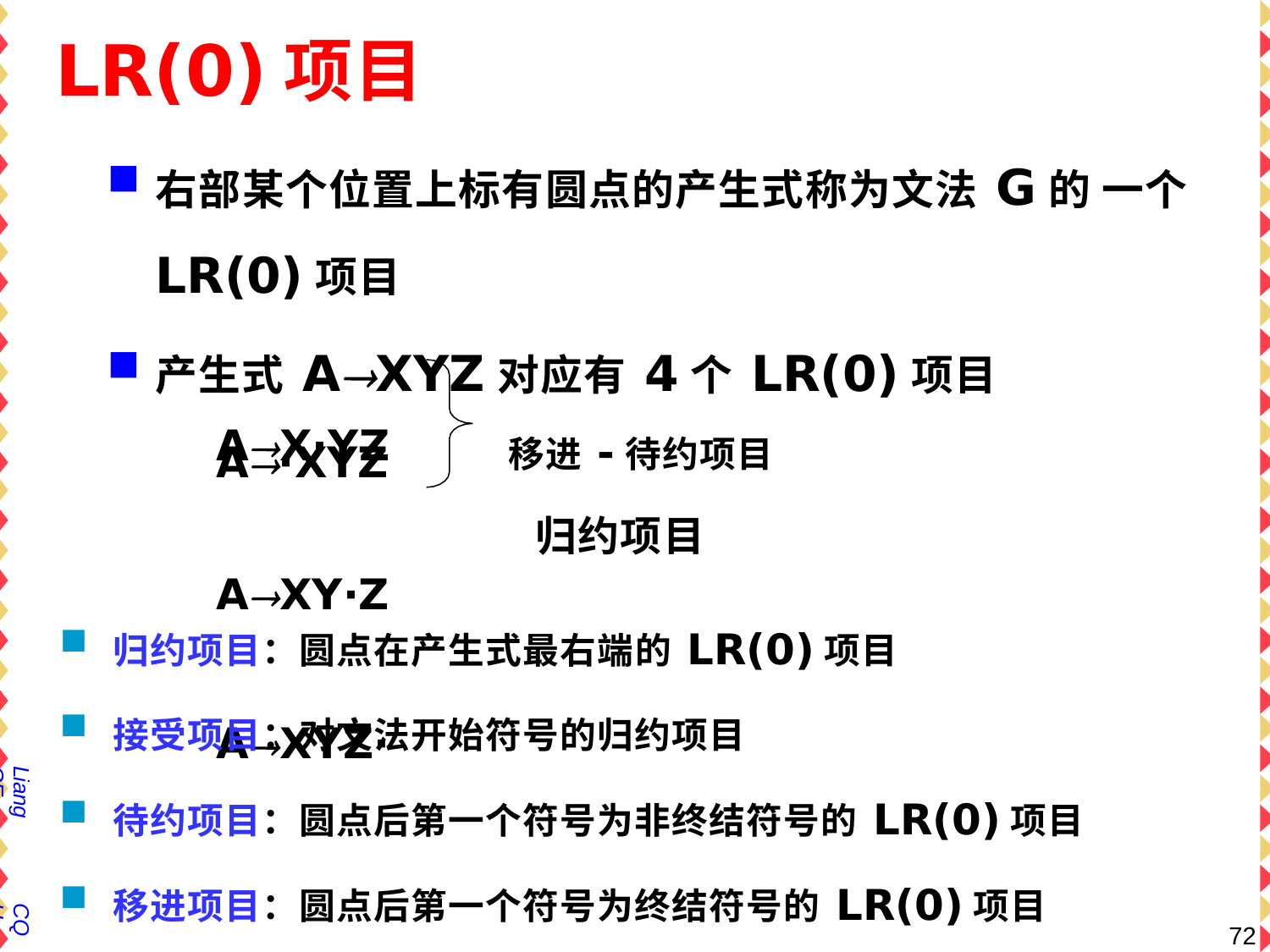

# LR(0)项目
右部某个位置上标有圆点的产生式称为文法G的 一个LR(0)项目
产生式A→XYZ对应有4个LR(0)项目
A→·XYZ

A→X·YZ  A→XY·Z  A→XYZ·
移进-待约项目
归约项目
归约项目：圆点在产生式最右端的LR(0)项目
接受项目：对文法开始符号的归约项目
待约项目：圆点后第一个符号为非终结符号的LR(0)项目
移进项目：圆点后第一个符号为终结符号的LR(0)项目
产生式A→ε，只有一个LR(0)归约项目 A→·。
Liang GE
CQU
72